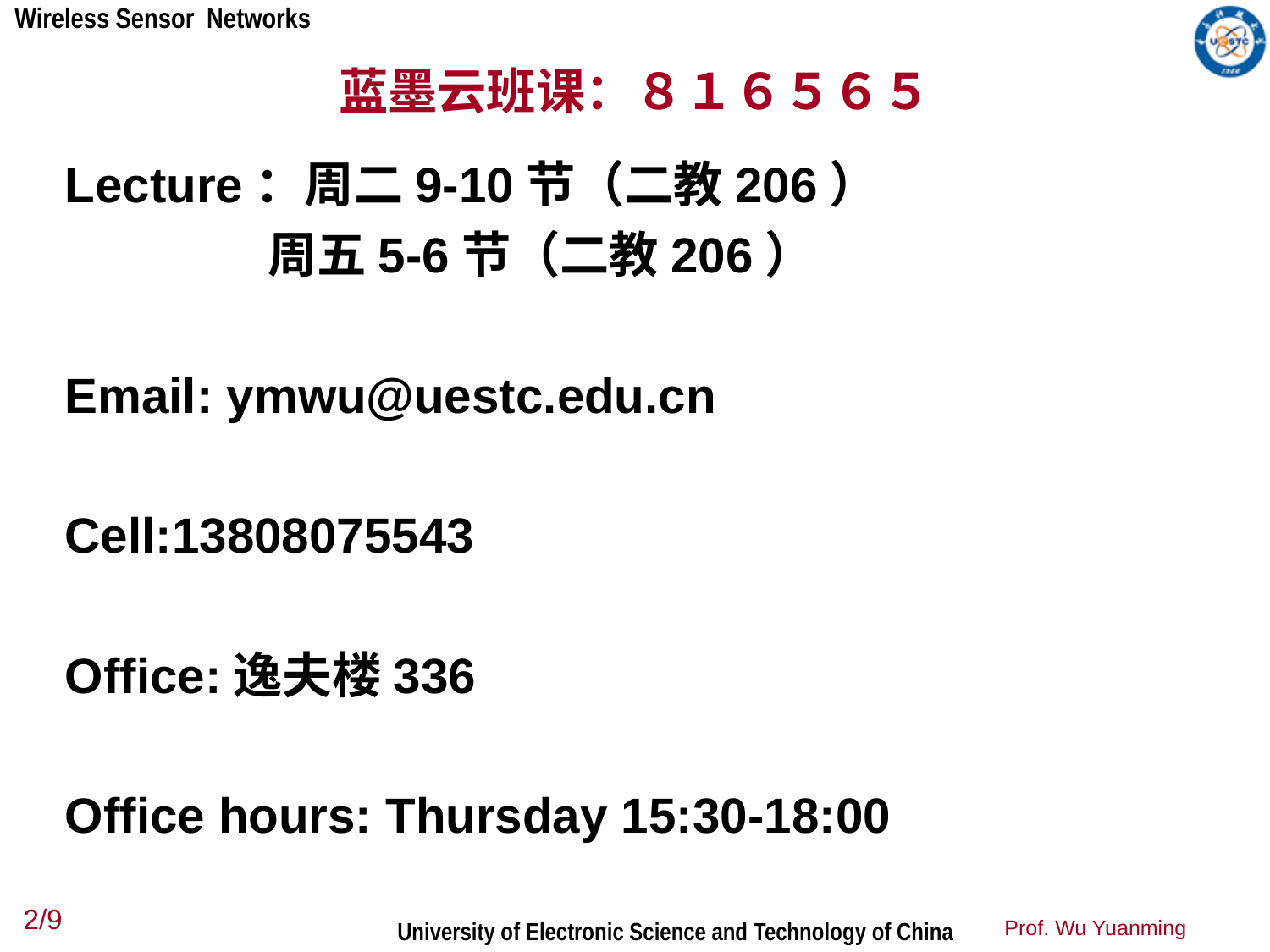

# 蓝墨云班课：８１６５６５
Lecture：周二9-10节（二教206）
                 周五5-6节（二教206）

Email: ymwu@uestc.edu.cn

Cell:13808075543

Office:逸夫楼336

Office hours: Thursday 15:30-18:00
2/9
Prof. Wu Yuanming